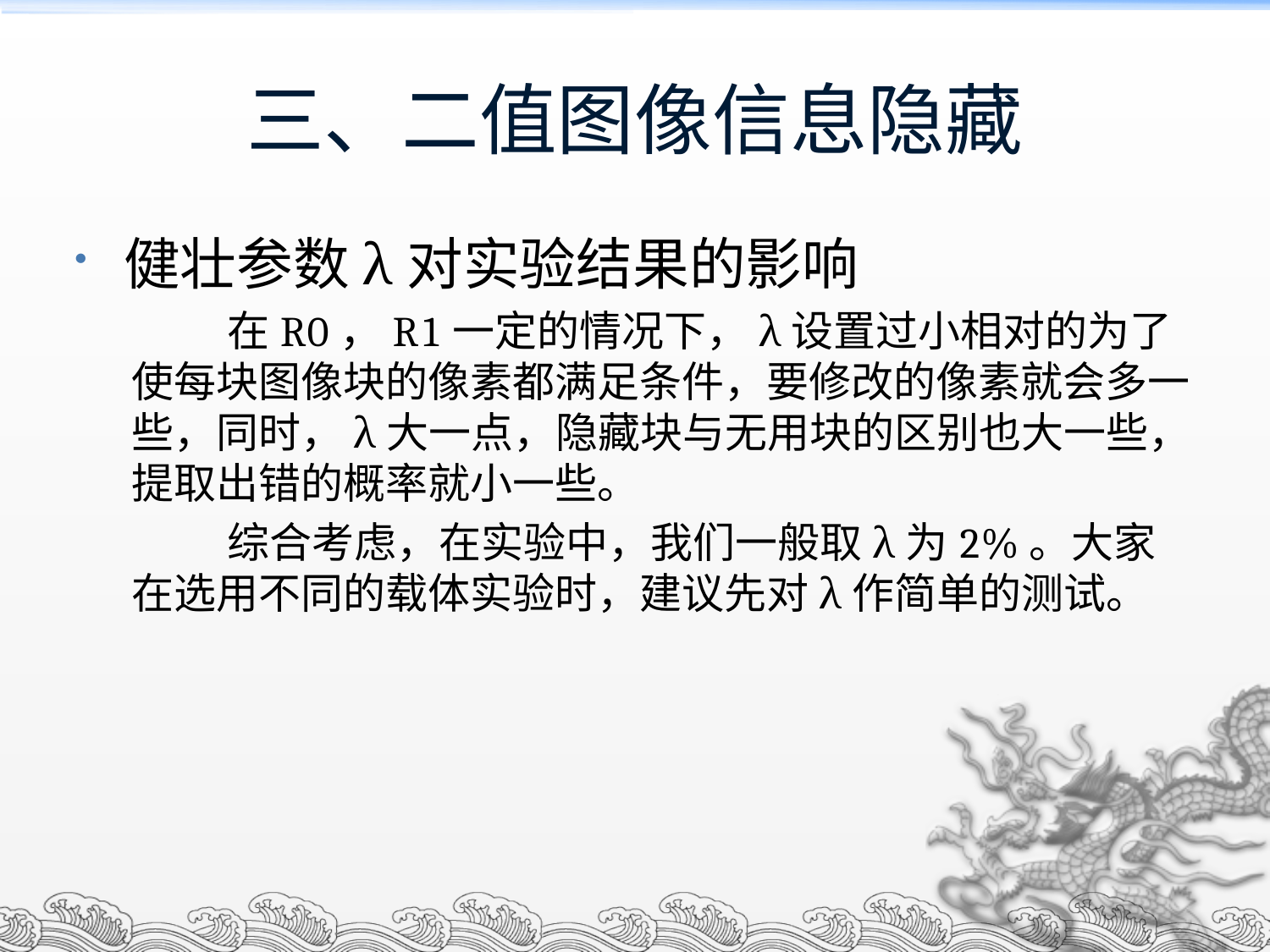

三、二值图像信息隐藏

健壮参数λ对实验结果的影响
         在R0，R1一定的情况下，λ设置过小相对的为了使每块图像块的像素都满足条件，要修改的像素就会多一些，同时，λ大一点，隐藏块与无用块的区别也大一些，提取出错的概率就小一些。
         综合考虑，在实验中，我们一般取λ为2%。大家在选用不同的载体实验时，建议先对λ作简单的测试。